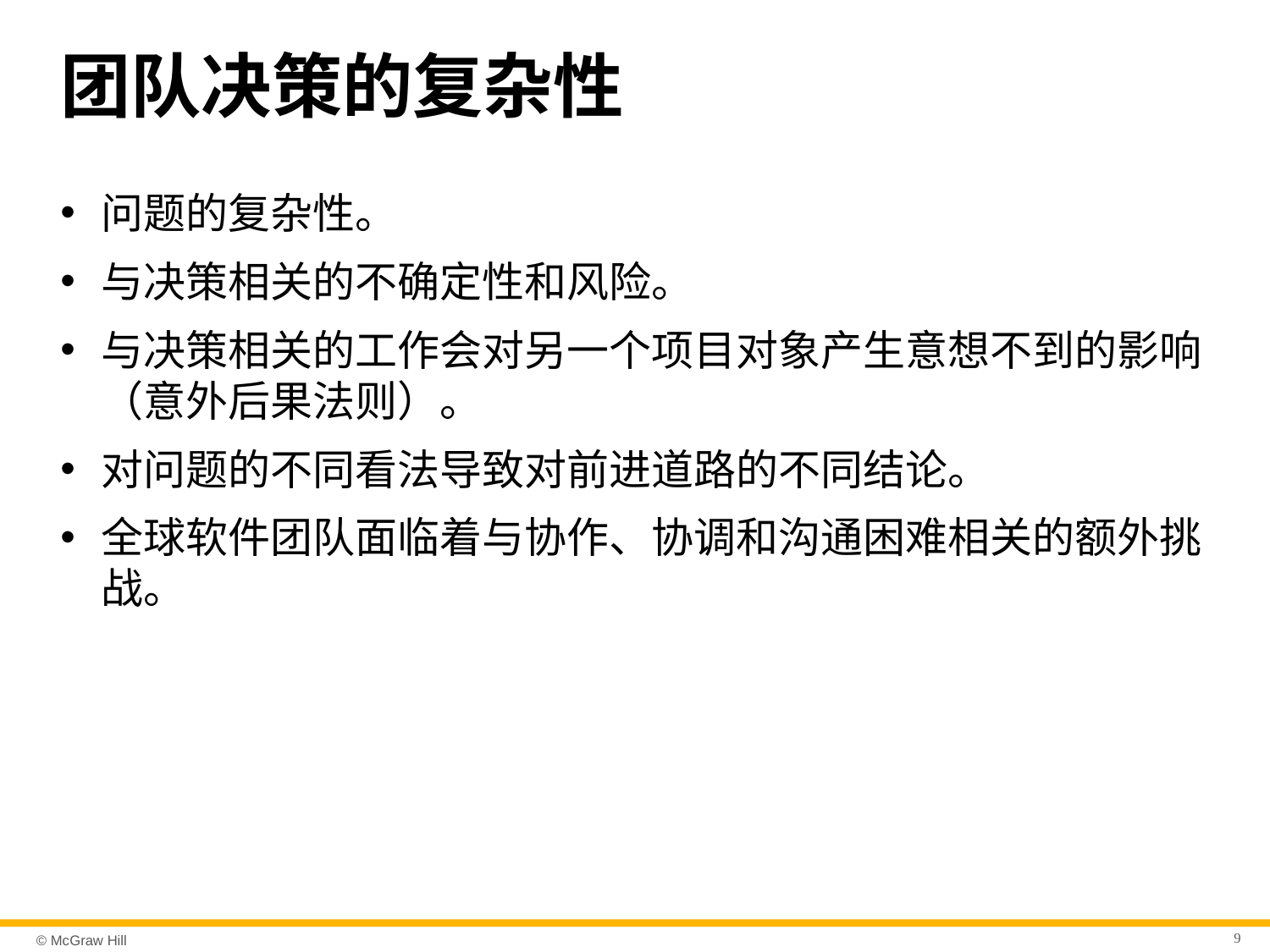

# 团队决策的复杂性
问题的复杂性。
与决策相关的不确定性和风险。
与决策相关的工作会对另一个项目对象产生意想不到的影响（意外后果法则）。
对问题的不同看法导致对前进道路的不同结论。
全球软件团队面临着与协作、协调和沟通困难相关的额外挑战。
9